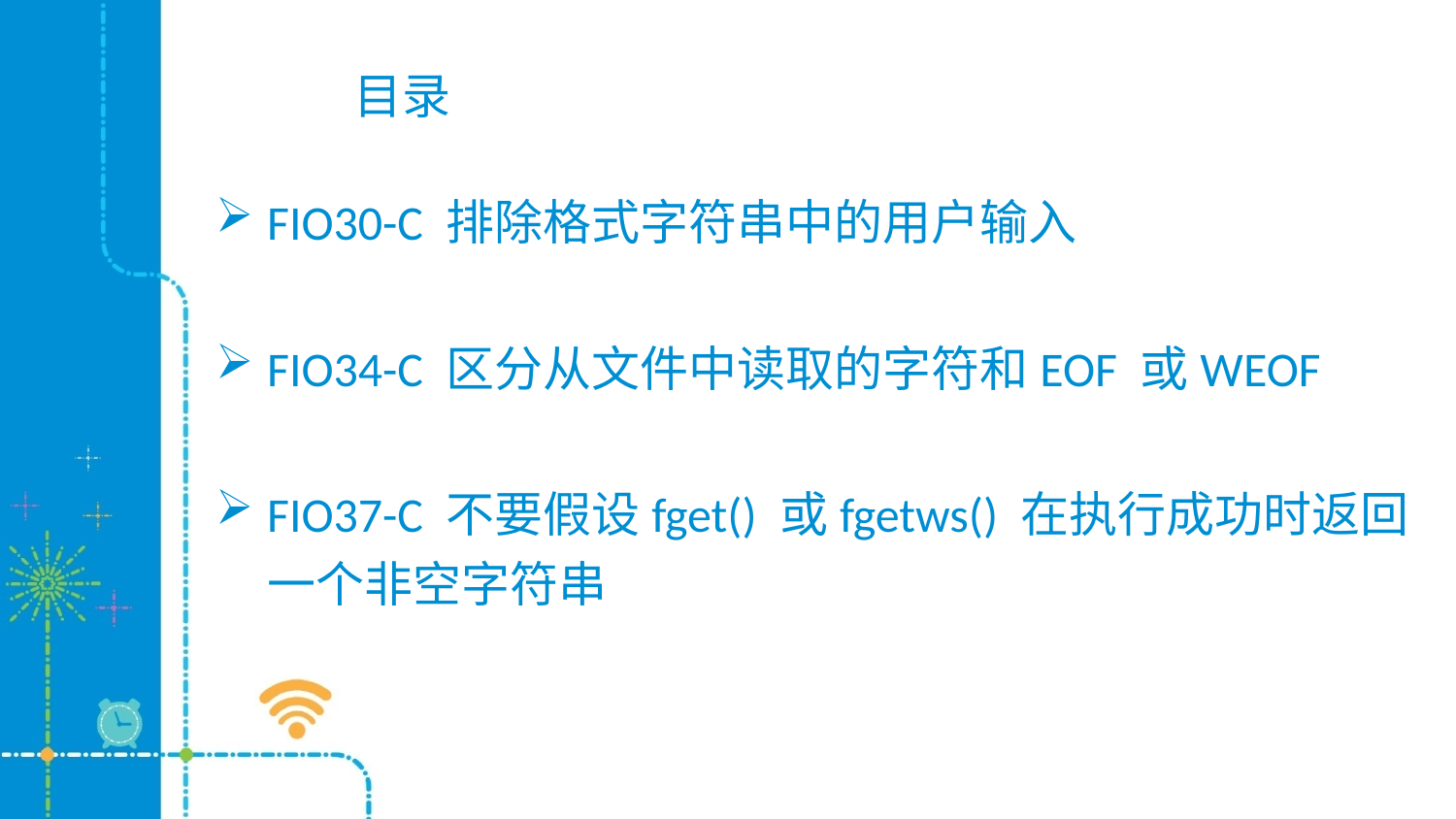

目录
FIO30-C 排除格式字符串中的用户输入

FIO34-C 区分从文件中读取的字符和EOF 或WEOF

FIO37-C 不要假设fget() 或fgetws() 在执行成功时返回一个非空字符串